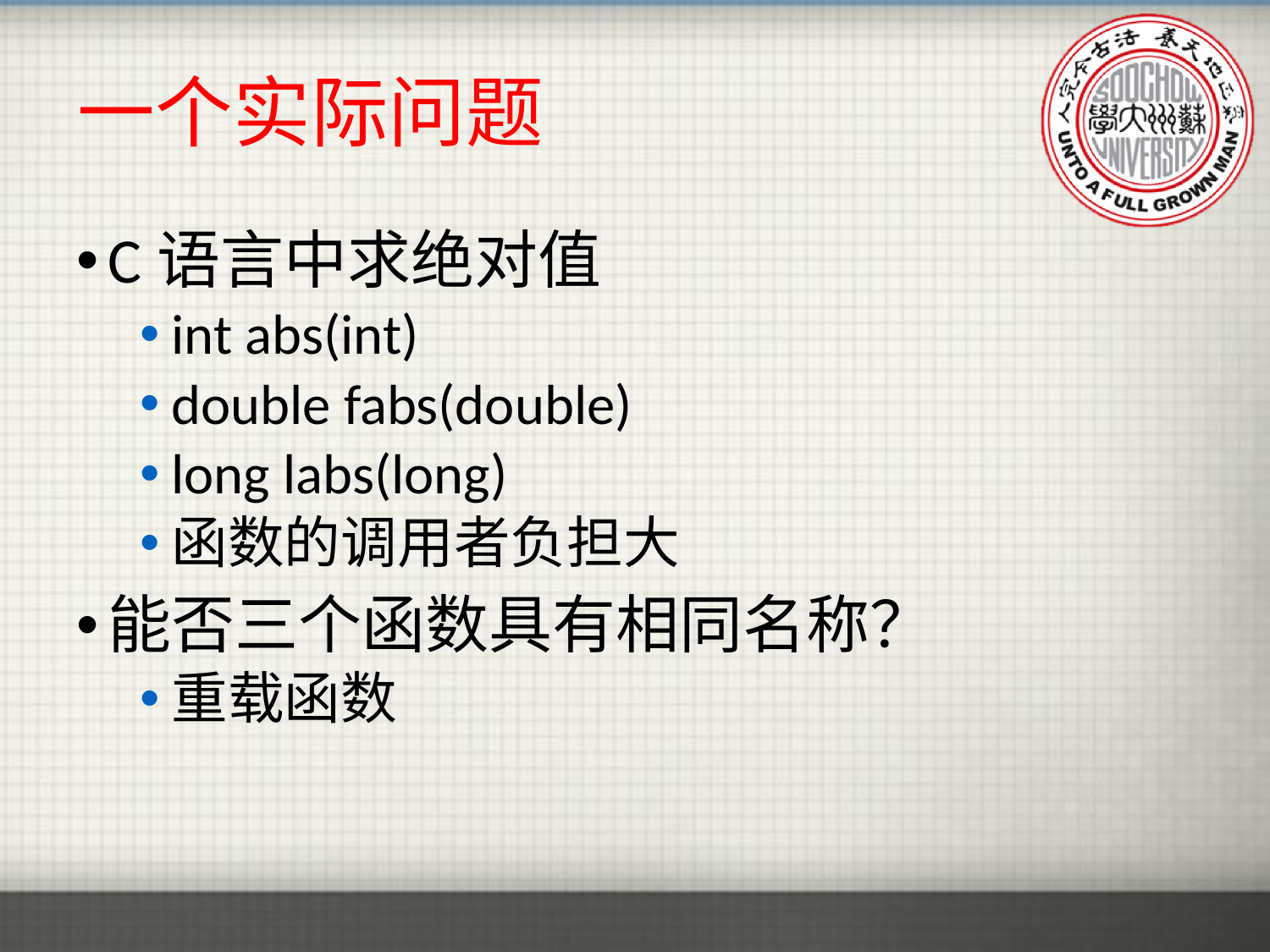

# 一个实际问题
C语言中求绝对值
int abs(int)
double fabs(double)
long labs(long)
函数的调用者负担大
能否三个函数具有相同名称？
重载函数